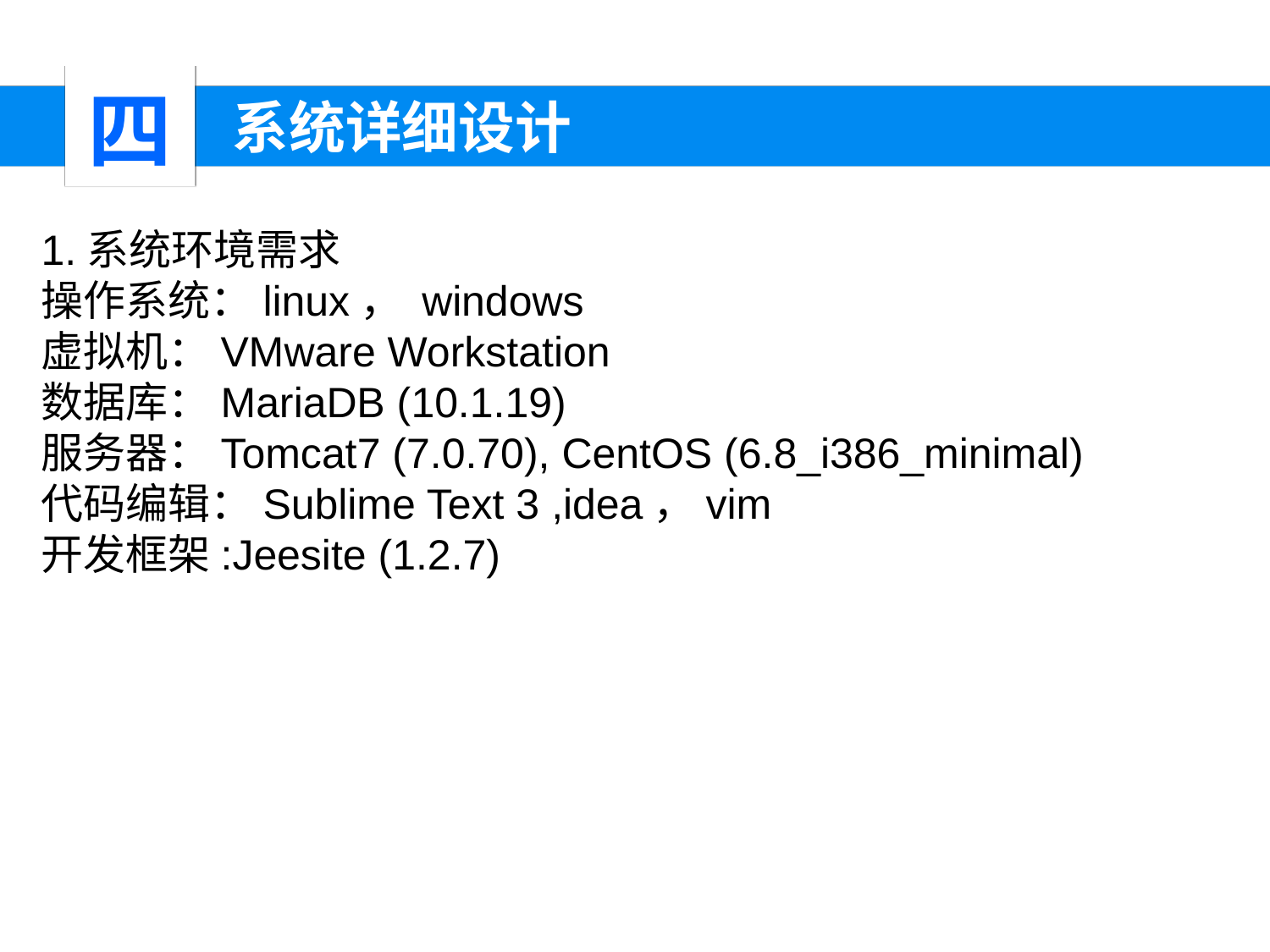

四
                系统详细设计
1.系统环境需求
操作系统：linux， windows
虚拟机：VMware Workstation
数据库：MariaDB (10.1.19)
服务器：Tomcat7 (7.0.70), CentOS (6.8_i386_minimal)
代码编辑：Sublime Text 3 ,idea，vim
开发框架:Jeesite (1.2.7)